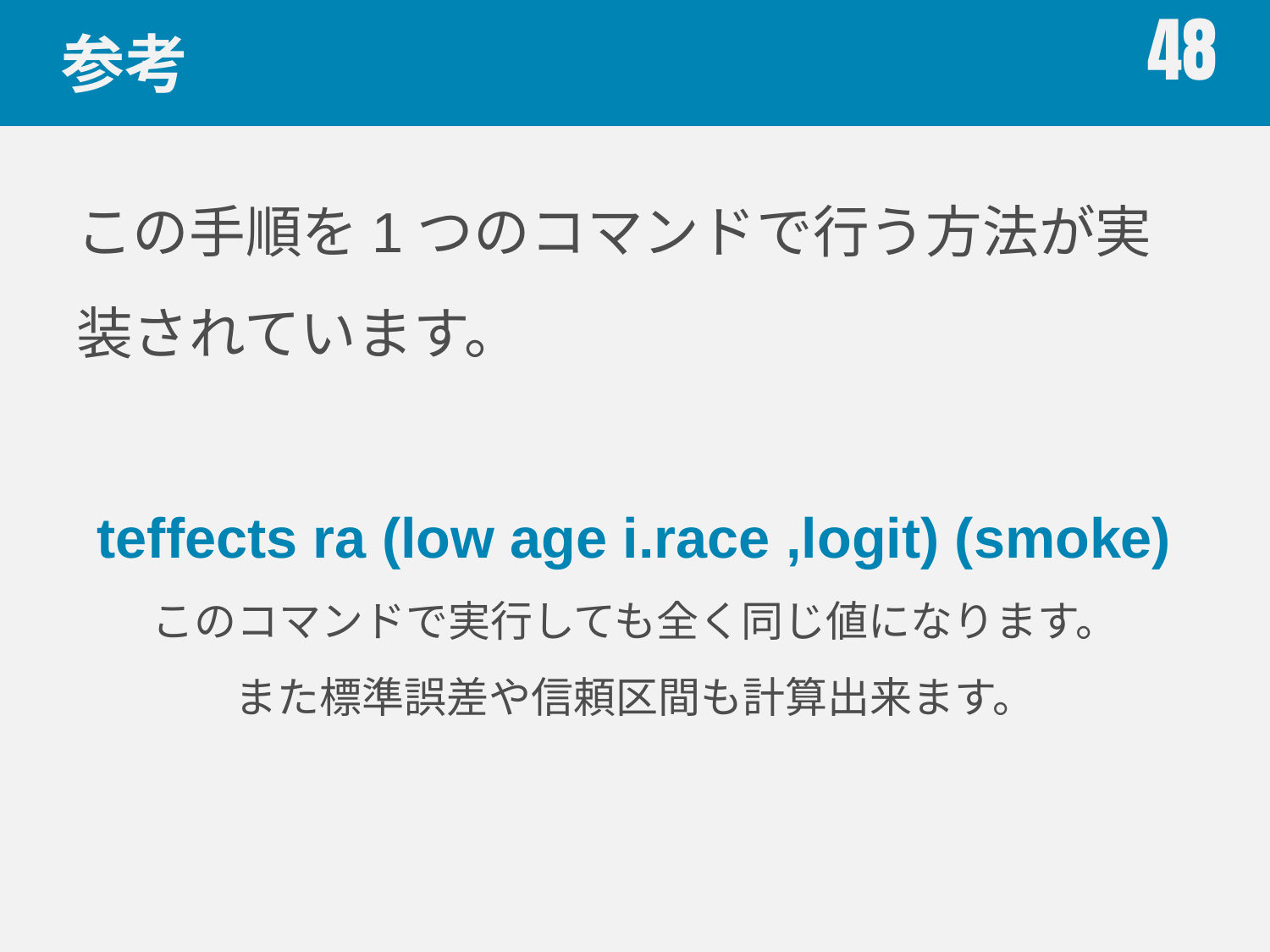

# 参考
 48
この手順を1つのコマンドで行う方法が実装されています。

teffects ra (low age i.race ,logit) (smoke)
このコマンドで実行しても全く同じ値になります。
また標準誤差や信頼区間も計算出来ます。